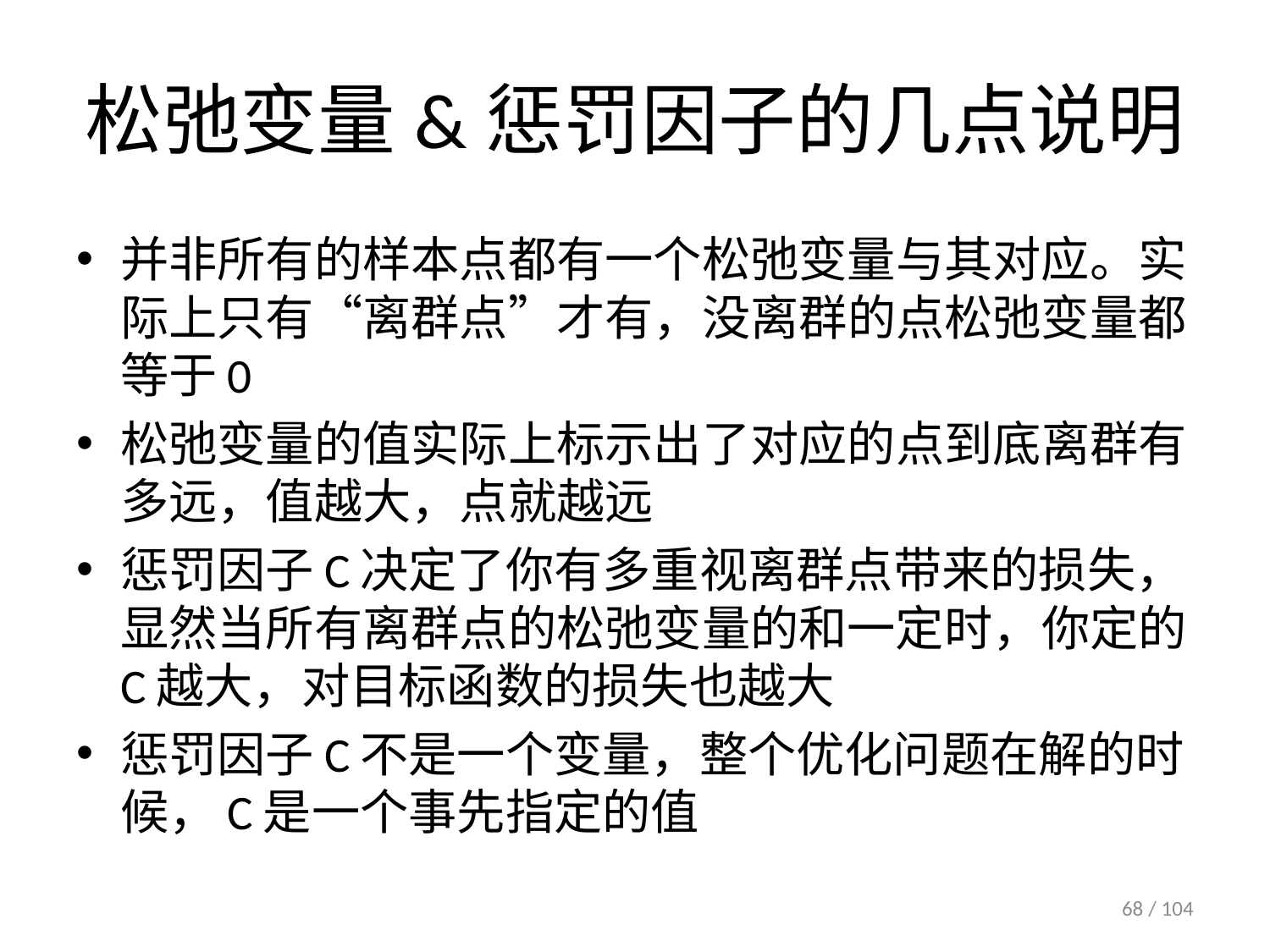

# 松弛变量&惩罚因子的几点说明
并非所有的样本点都有一个松弛变量与其对应。实际上只有“离群点”才有，没离群的点松弛变量都等于0
松弛变量的值实际上标示出了对应的点到底离群有多远，值越大，点就越远
惩罚因子C决定了你有多重视离群点带来的损失，显然当所有离群点的松弛变量的和一定时，你定的C越大，对目标函数的损失也越大
惩罚因子C不是一个变量，整个优化问题在解的时候，C是一个事先指定的值

68